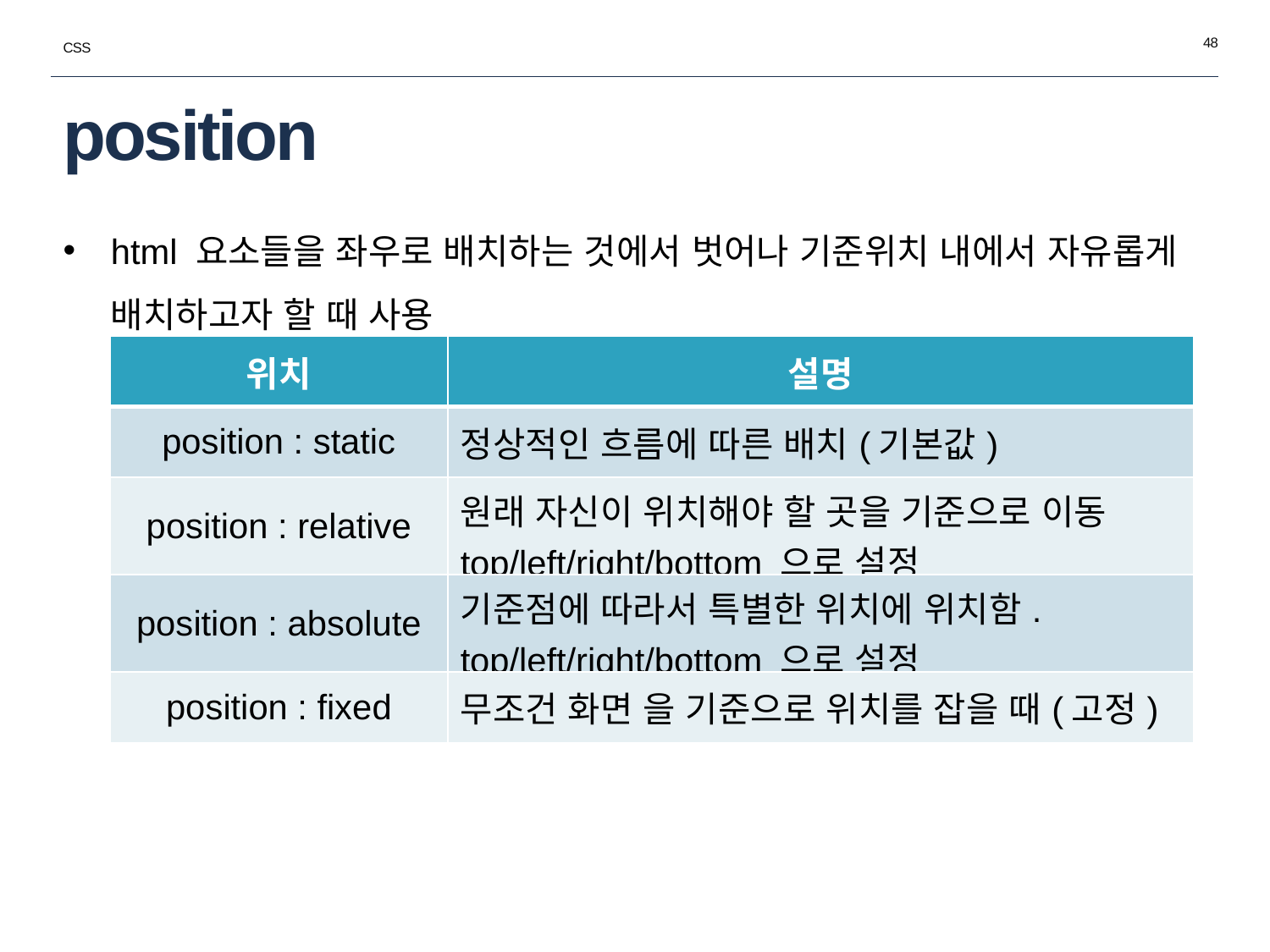

48
CSS
# position
html 요소들을 좌우로 배치하는 것에서 벗어나 기준위치 내에서 자유롭게 배치하고자 할 때 사용
| 위치 | 설명 |
| --- | --- |
| position : static | 정상적인 흐름에 따른 배치(기본값) |
| position : relative | 원래 자신이 위치해야 할 곳을 기준으로 이동 top/left/right/bottom 으로 설정 |
| position : absolute | 기준점에 따라서 특별한 위치에 위치함. top/left/right/bottom 으로 설정 |
| position : fixed | 무조건 화면 을 기준으로 위치를 잡을 때(고정) |